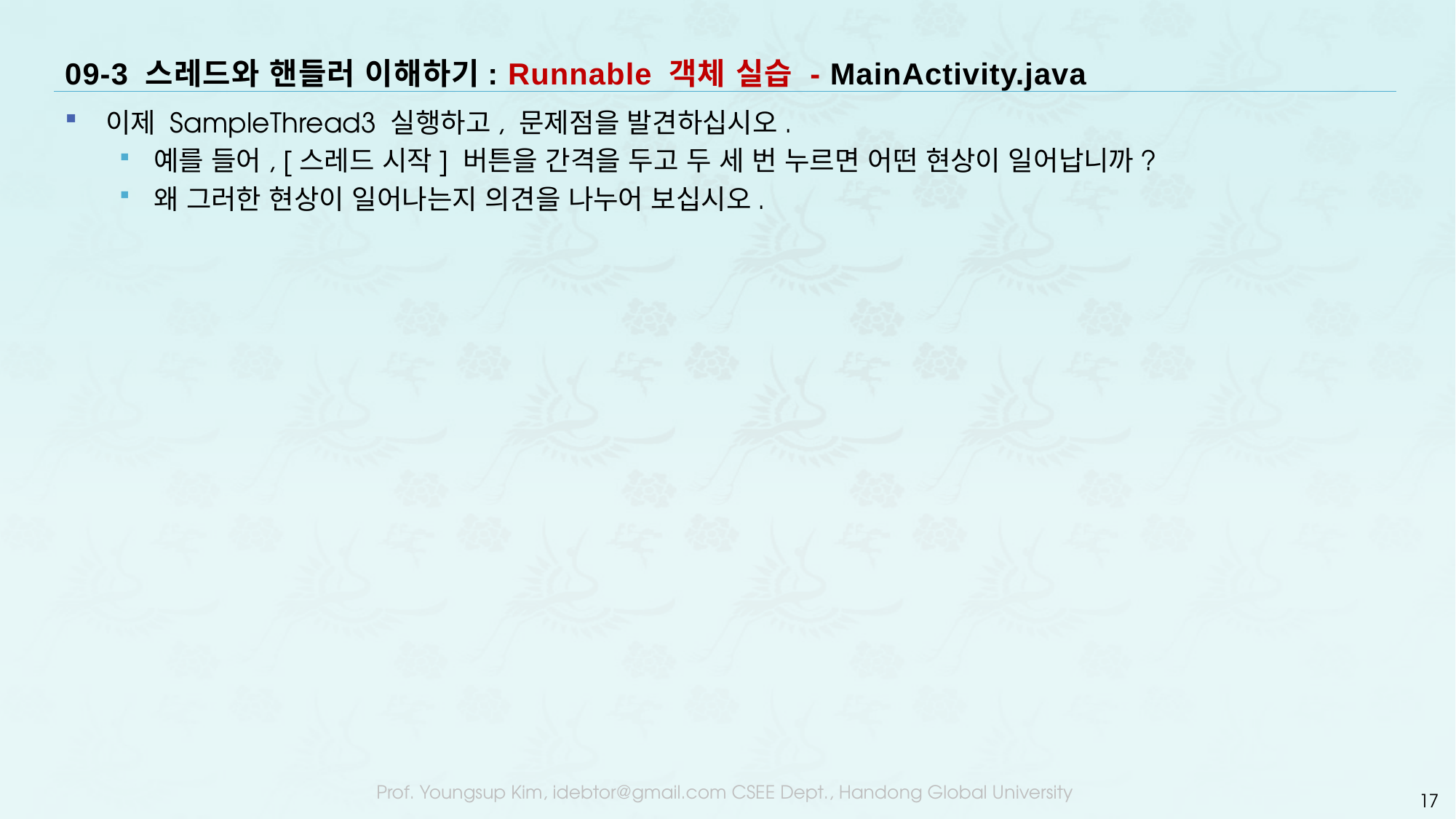

# 09-3 스레드와 핸들러 이해하기: Runnable 객체 실습 - MainActivity.java
이제 SampleThread3 실행하고, 문제점을 발견하십시오.
예를 들어, [스레드 시작] 버튼을 간격을 두고 두 세 번 누르면 어떤 현상이 일어납니까?
왜 그러한 현상이 일어나는지 의견을 나누어 보십시오.

17